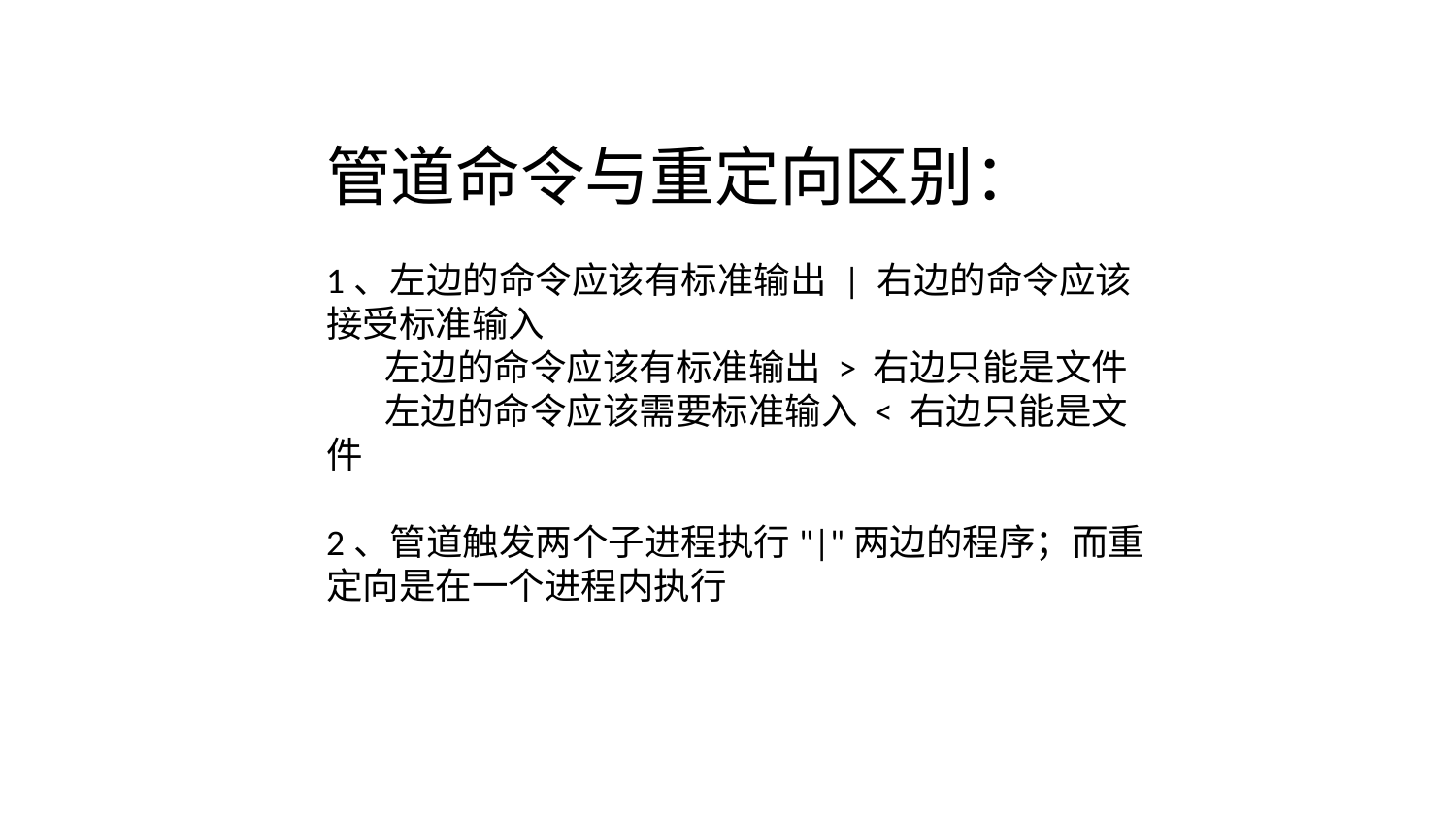

管道命令与重定向区别：

1、左边的命令应该有标准输出 | 右边的命令应该接受标准输入
      左边的命令应该有标准输出 > 右边只能是文件
      左边的命令应该需要标准输入 < 右边只能是文件

2、管道触发两个子进程执行"|"两边的程序；而重定向是在一个进程内执行